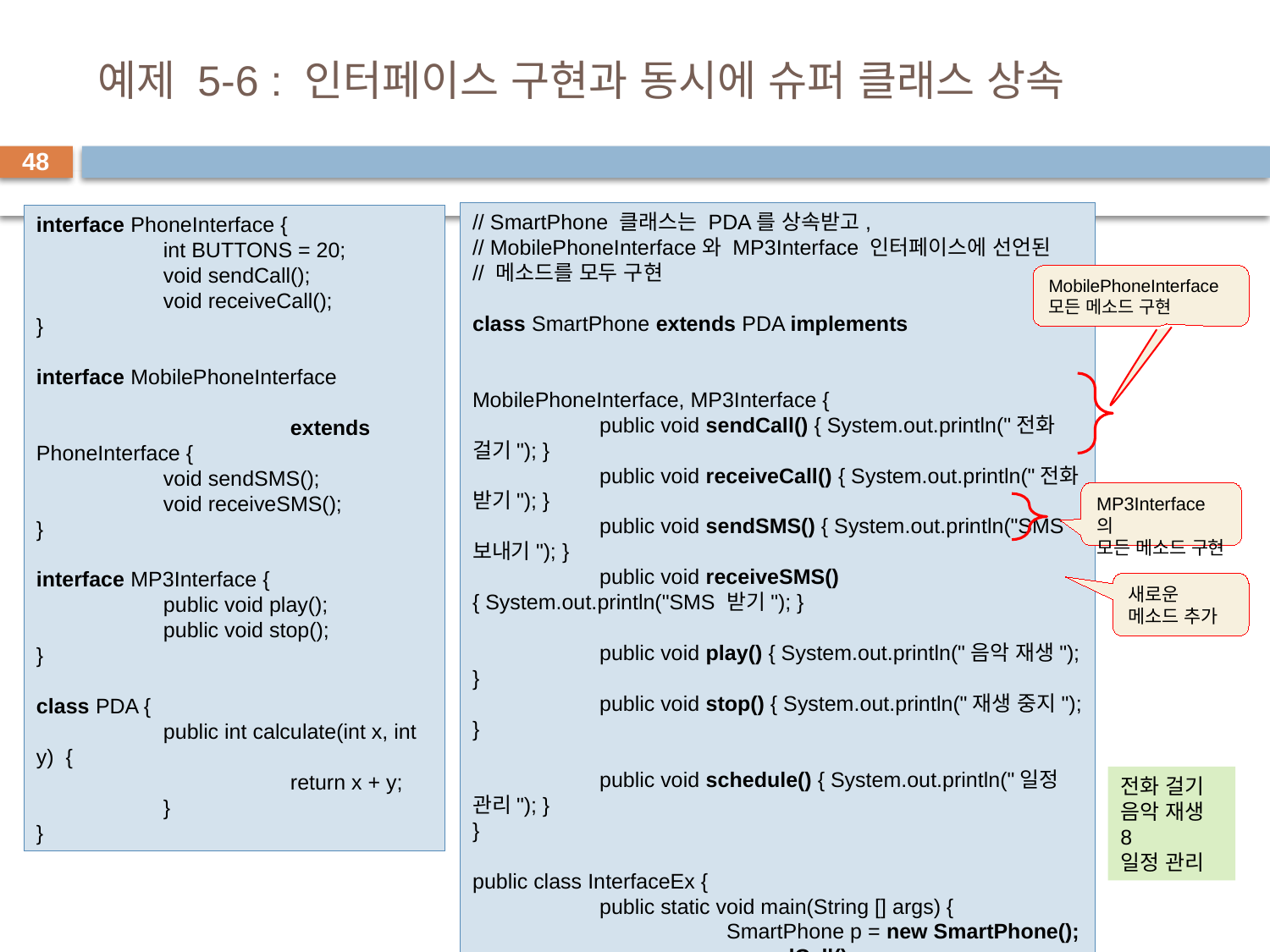

# 예제 5-6 : 인터페이스 구현과 동시에 슈퍼 클래스 상속
48
// SmartPhone 클래스는 PDA를 상속받고,
// MobilePhoneInterface와 MP3Interface 인터페이스에 선언된
// 메소드를 모두 구현

class SmartPhone extends PDA implements
								MobilePhoneInterface, MP3Interface {
	public void sendCall() { System.out.println("전화 걸기"); }
	public void receiveCall() { System.out.println("전화 받기"); }
	public void sendSMS() { System.out.println("SMS 보내기"); }
	public void receiveSMS() { System.out.println("SMS 받기"); }

	public void play() { System.out.println("음악 재생"); }
	public void stop() { System.out.println("재생 중지"); }

	public void schedule() { System.out.println("일정 관리"); }
}

public class InterfaceEx {
	public static void main(String [] args) {
		SmartPhone p = new SmartPhone();
		p.sendCall();
		p.play();
		System.out.println(p.calculate(3,5));
		p.schedule();
	}
}
interface PhoneInterface {
	int BUTTONS = 20;
	void sendCall();
	void receiveCall();
}

interface MobilePhoneInterface
					extends PhoneInterface {
	void sendSMS();
	void receiveSMS();
}

interface MP3Interface {
	public void play();
	public void stop();
}

class PDA {
	public int calculate(int x, int y)  {
		return x + y;
	}
}
MobilePhoneInterface
모든 메소드 구현

MP3Interface의
모든 메소드 구현

새로운
메소드 추가
전화 걸기
음악 재생
8
일정 관리